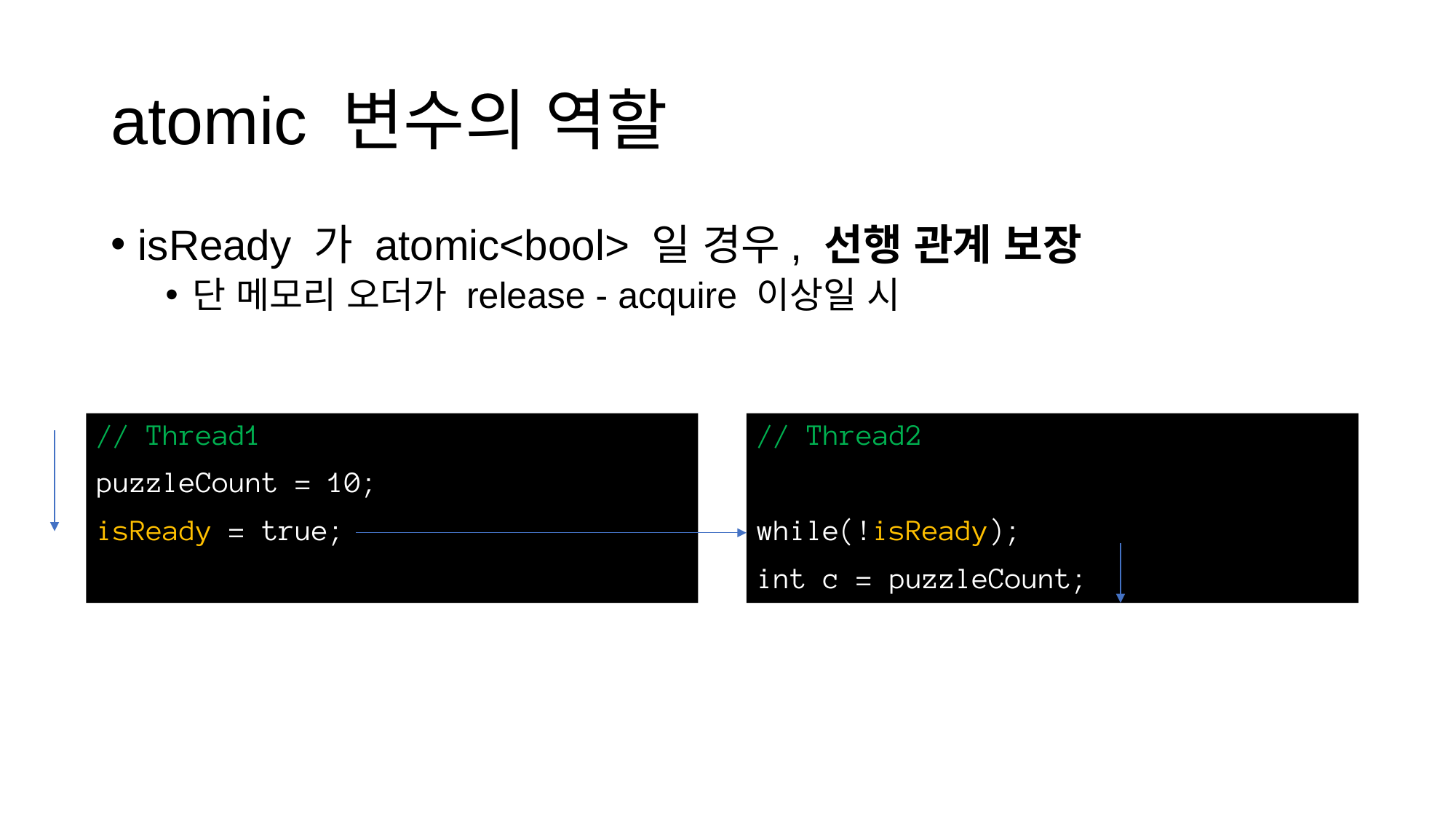

# atomic 변수의 역할
isReady 가 atomic<bool> 일 경우, 선행 관계 보장
단 메모리 오더가 release - acquire 이상일 시
// Thread1
puzzleCount = 10;
isReady = true;
// Thread2

while(!isReady);
int c = puzzleCount;